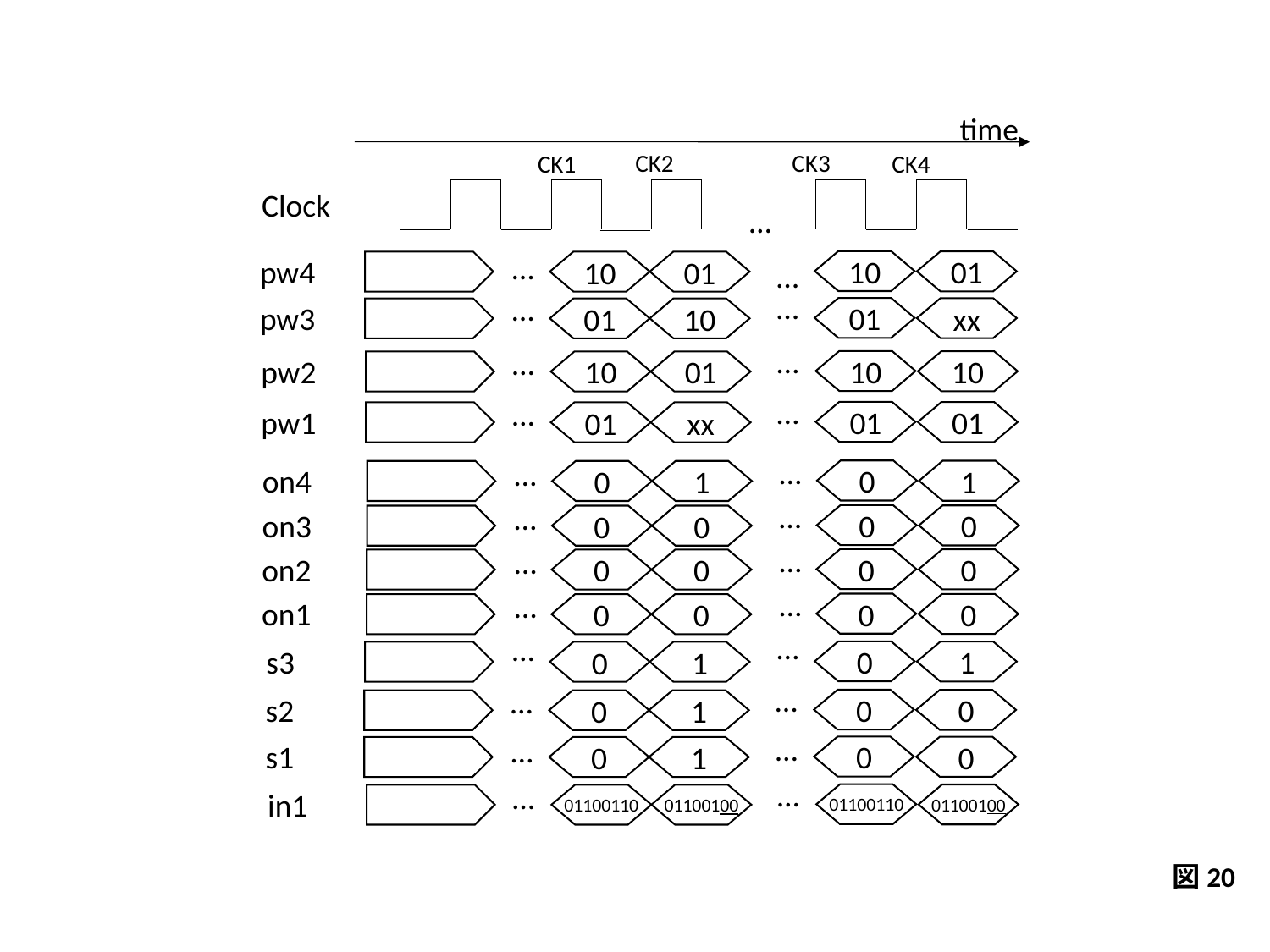

time
CK3
CK2
CK1
CK4
Clock
…

10
01
01
10
…
pw4
…

01
xx
10
01
…
…
pw3

10
10
01
10
…
…
pw2

01
01
xx
01
…
…
pw1
…

0
1
1
0
…
on4

0
0
0
0
…
…
on3

0
0
0
0
…
…
on2

0
0
0
0
…
…
on1

0
1
1
0
…
…
s3

0
0
1
0
…
…
s2

0
0
1
0
…
…
s1

01100110
01100100
01100100
01100110
…
…
in1
図20